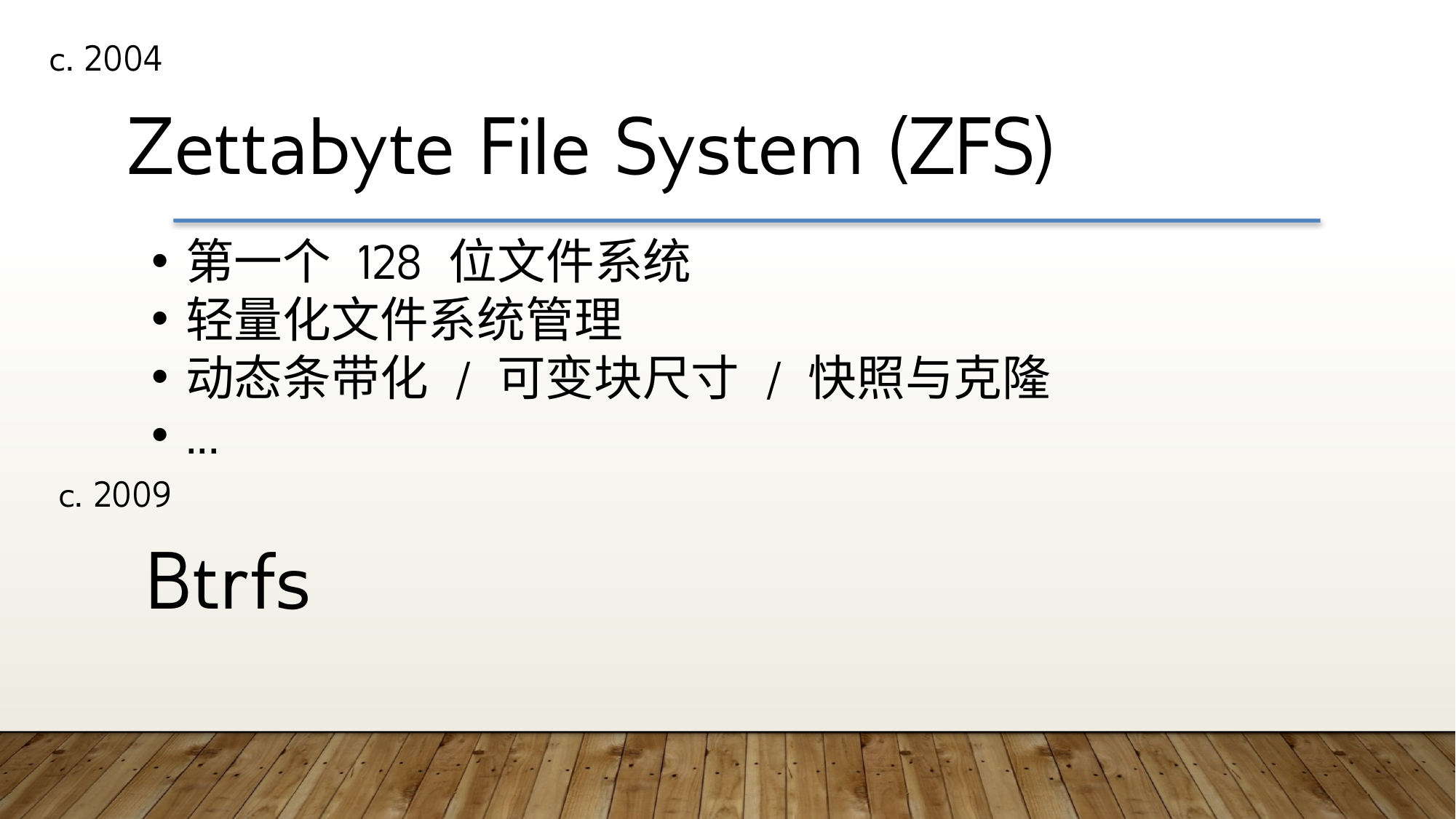

c. 2004
Zettabyte File System (ZFS)
第一个 128 位文件系统
轻量化文件系统管理
动态条带化 / 可变块尺寸 / 快照与克隆
...
c. 2009
Btrfs